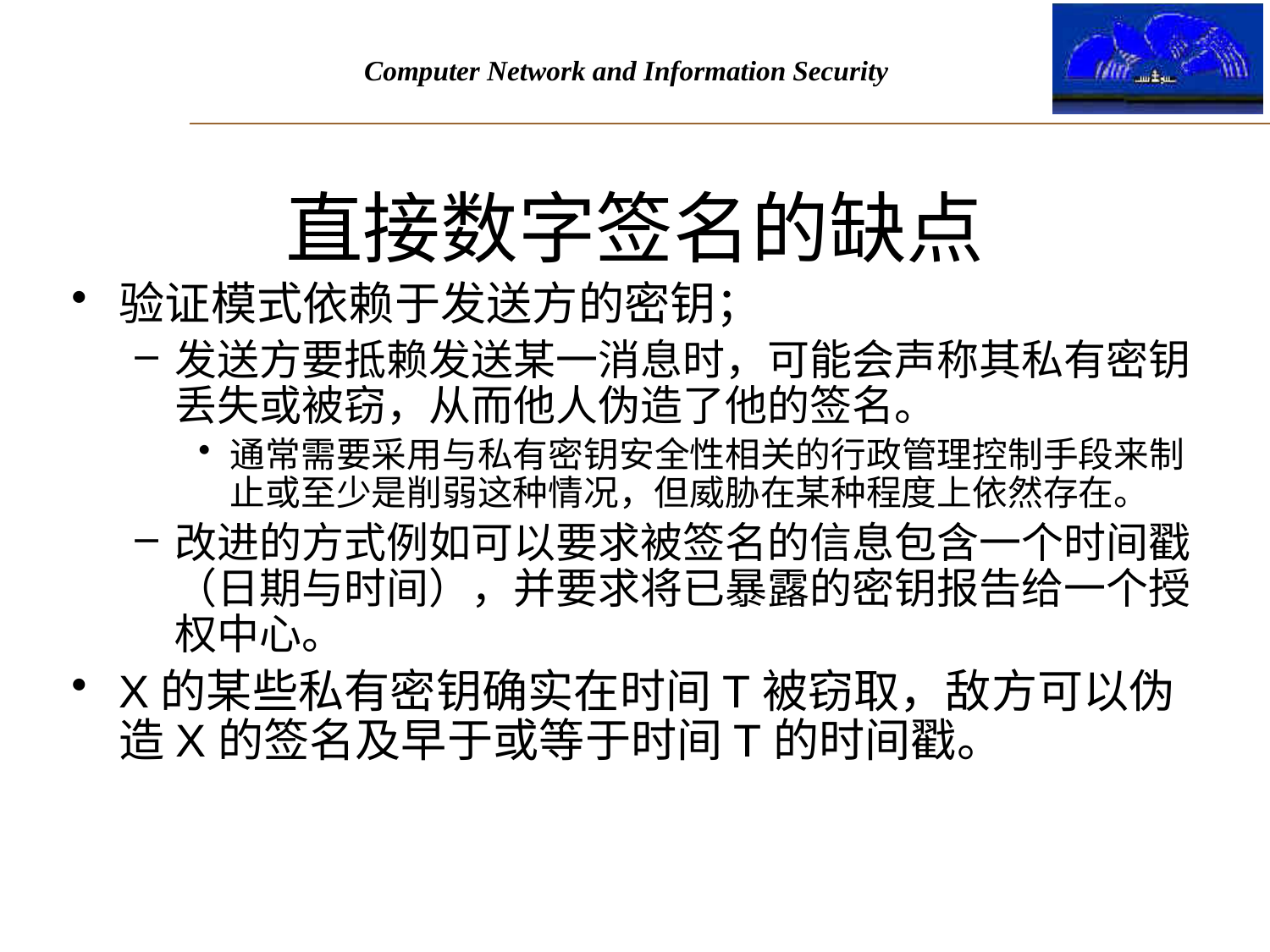

# 直接数字签名的缺点
验证模式依赖于发送方的密钥；
发送方要抵赖发送某一消息时，可能会声称其私有密钥丢失或被窃，从而他人伪造了他的签名。
通常需要采用与私有密钥安全性相关的行政管理控制手段来制止或至少是削弱这种情况，但威胁在某种程度上依然存在。
改进的方式例如可以要求被签名的信息包含一个时间戳（日期与时间），并要求将已暴露的密钥报告给一个授权中心。
X的某些私有密钥确实在时间T被窃取，敌方可以伪造X的签名及早于或等于时间T的时间戳。